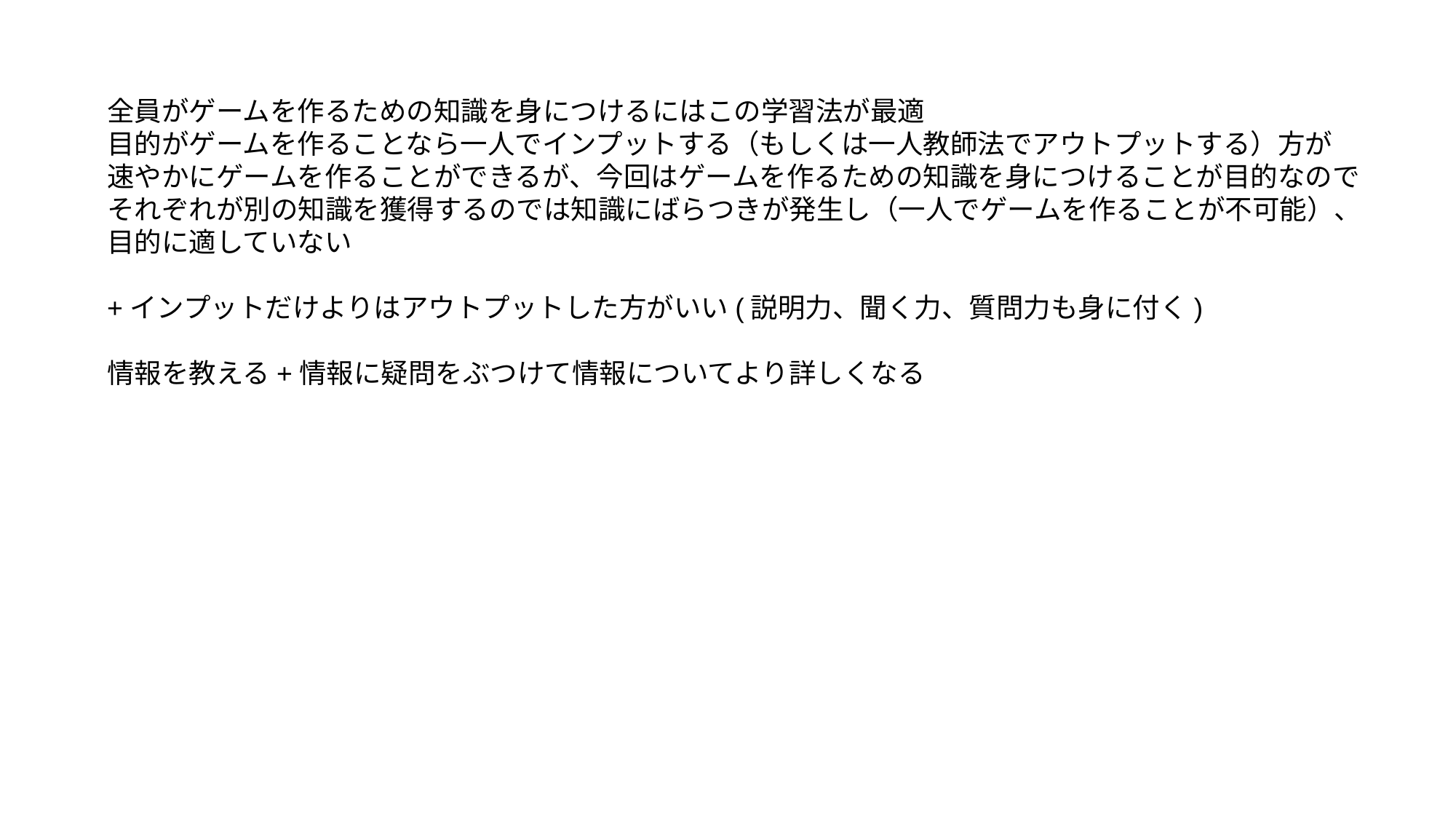

全員がゲームを作るための知識を身につけるにはこの学習法が最適
目的がゲームを作ることなら一人でインプットする（もしくは一人教師法でアウトプットする）方が
速やかにゲームを作ることができるが、今回はゲームを作るための知識を身につけることが目的なので
それぞれが別の知識を獲得するのでは知識にばらつきが発生し（一人でゲームを作ることが不可能）、
目的に適していない

+インプットだけよりはアウトプットした方がいい(説明力、聞く力、質問力も身に付く)

情報を教える+情報に疑問をぶつけて情報についてより詳しくなる